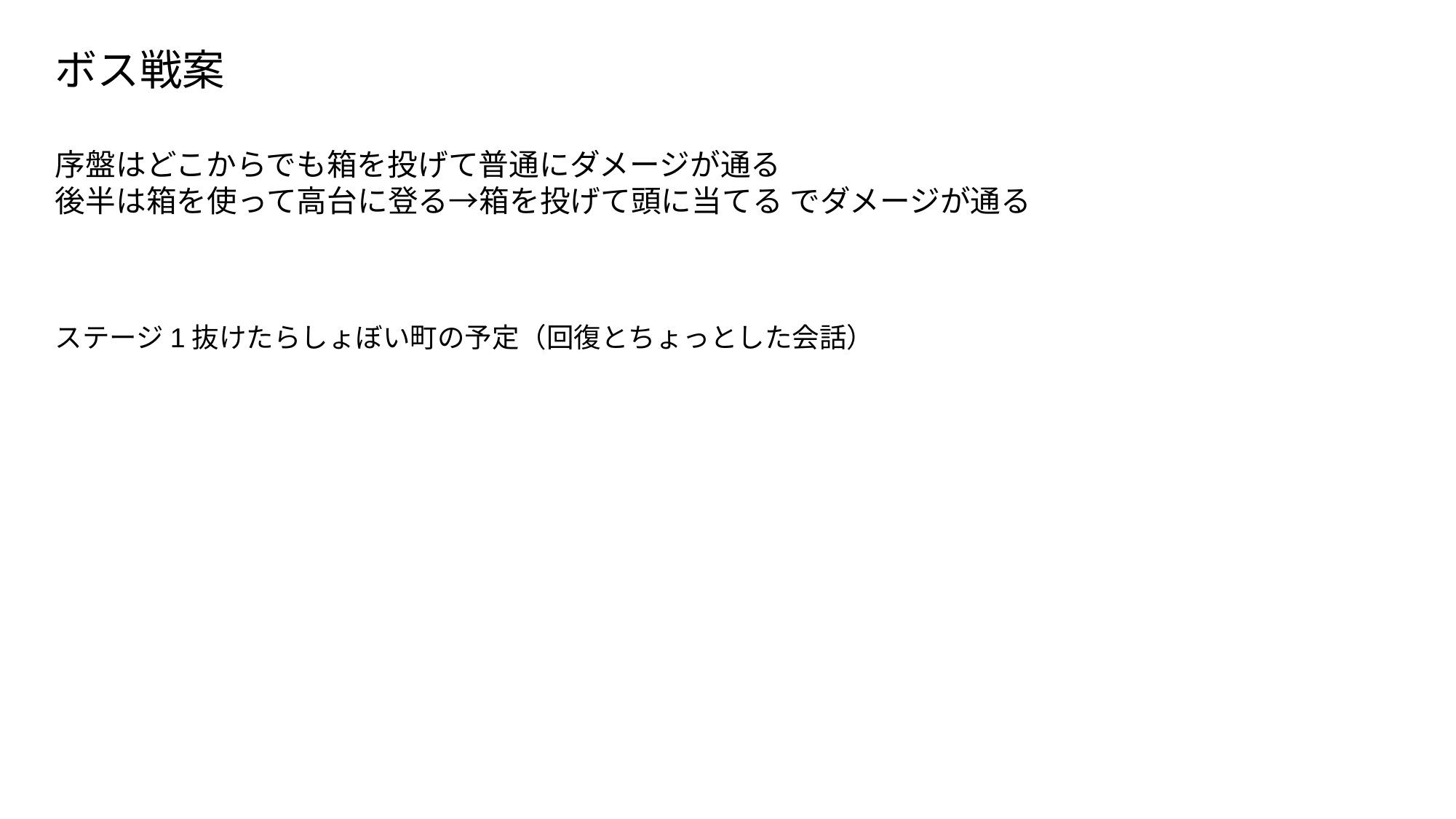

ボス戦案

序盤はどこからでも箱を投げて普通にダメージが通る
後半は箱を使って高台に登る→箱を投げて頭に当てる でダメージが通る

ステージ1抜けたらしょぼい町の予定（回復とちょっとした会話）